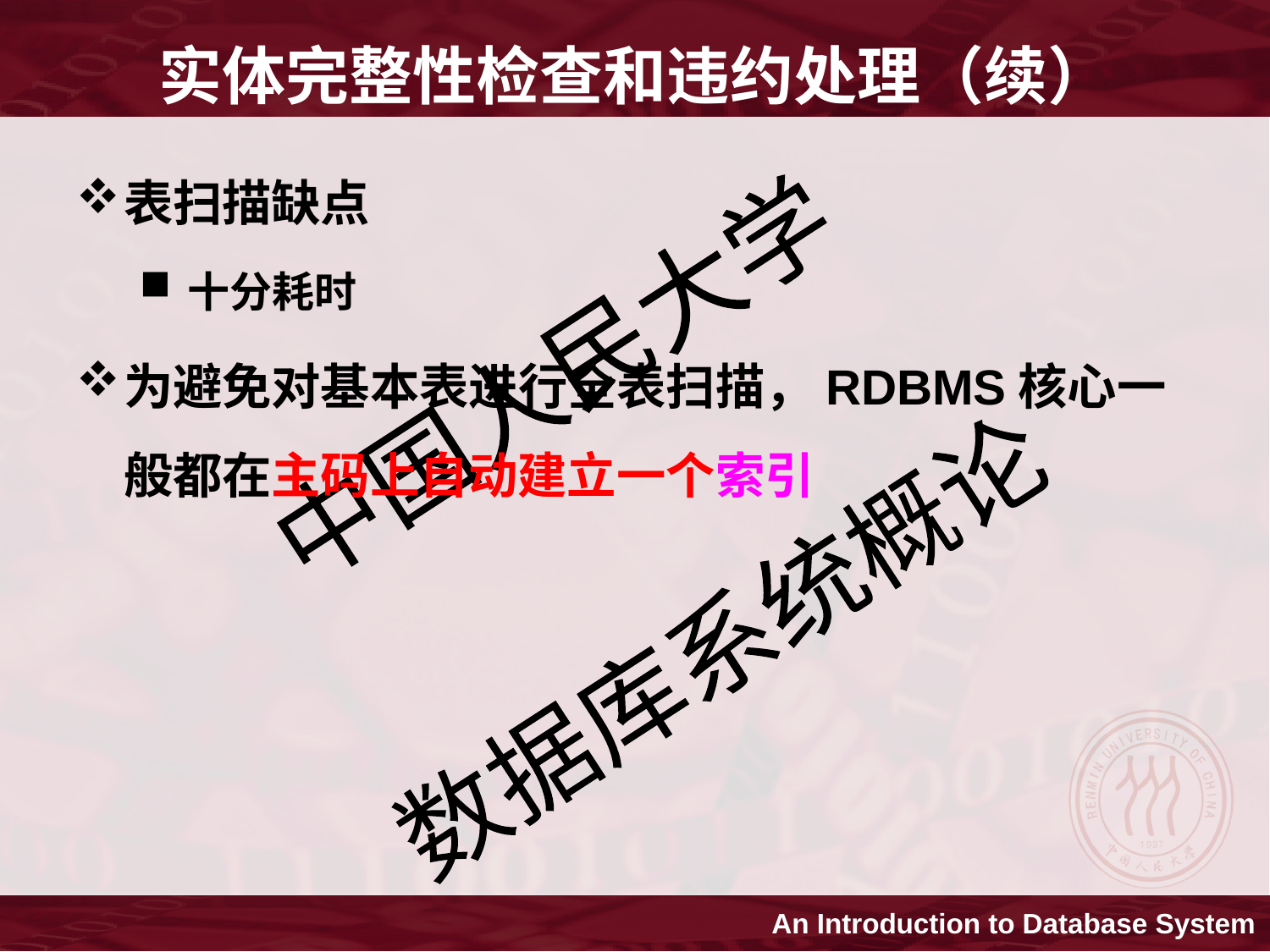

实体完整性检查和违约处理（续）
表扫描缺点
十分耗时
为避免对基本表进行全表扫描，RDBMS核心一般都在主码上自动建立一个索引